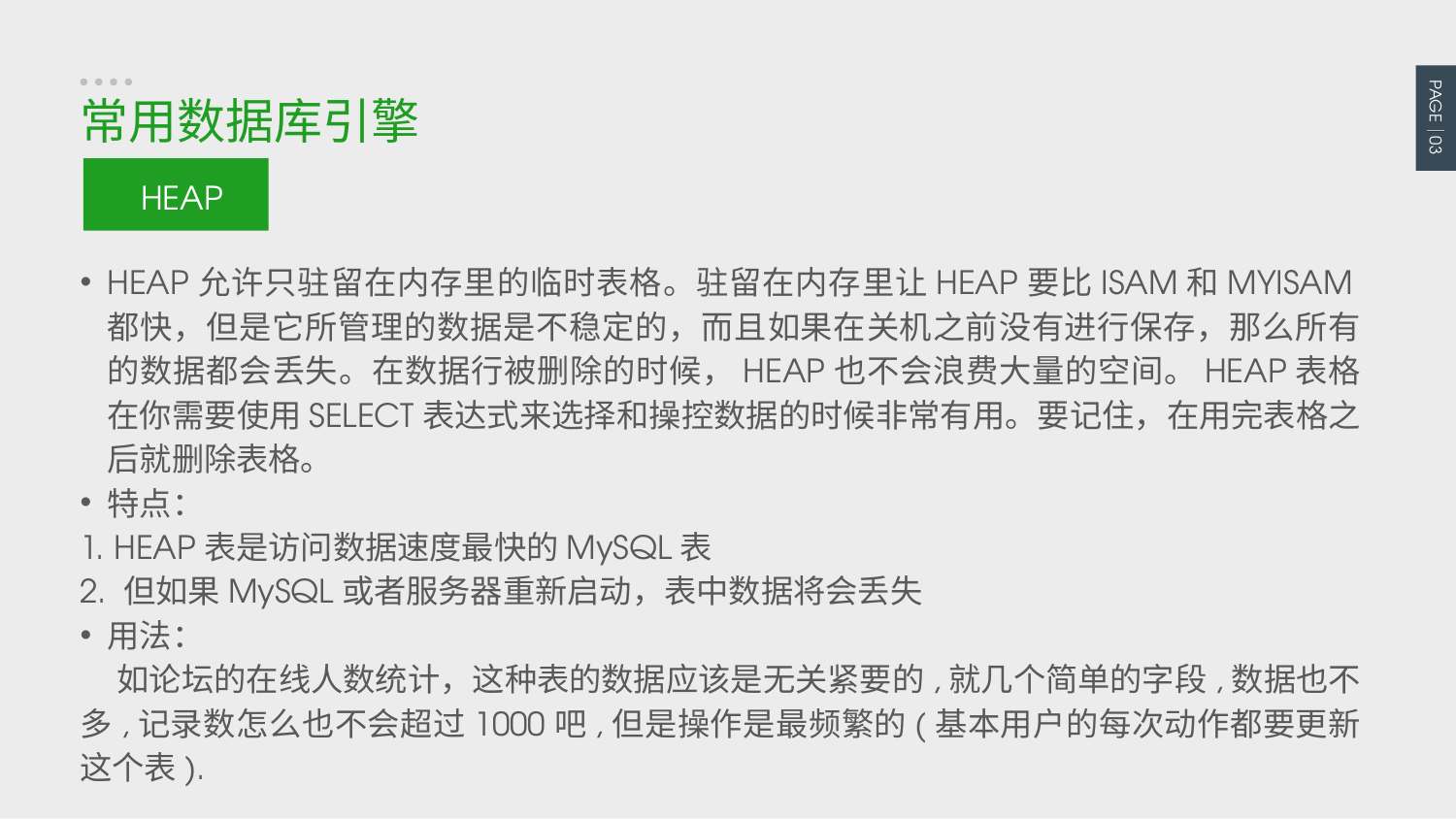

PAGE   03
常用数据库引擎

HEAP
HEAP允许只驻留在内存里的临时表格。驻留在内存里让HEAP要比ISAM和MYISAM都快，但是它所管理的数据是不稳定的，而且如果在关机之前没有进行保存，那么所有的数据都会丢失。在数据行被删除的时候，HEAP也不会浪费大量的空间。HEAP表格在你需要使用SELECT表达式来选择和操控数据的时候非常有用。要记住，在用完表格之后就删除表格。
特点：
1. HEAP表是访问数据速度最快的MySQL表
2. 但如果MySQL或者服务器重新启动，表中数据将会丢失
用法：
    如论坛的在线人数统计，这种表的数据应该是无关紧要的,就几个简单的字段,数据也不多,记录数怎么也不会超过1000吧,但是操作是最频繁的(基本用户的每次动作都要更新这个表).